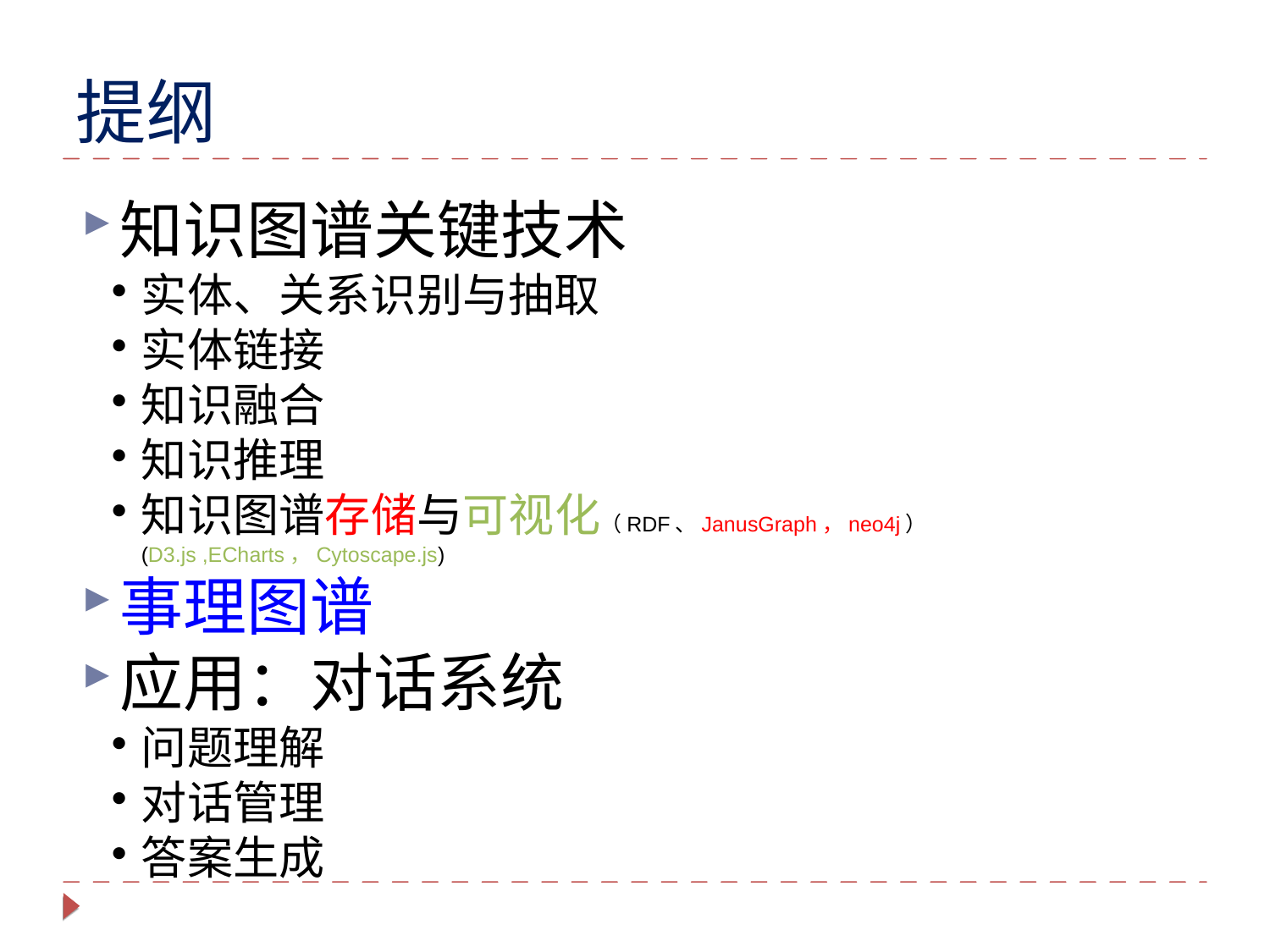

提纲
知识图谱关键技术
实体、关系识别与抽取
实体链接
知识融合
知识推理
知识图谱存储与可视化（RDF、JanusGraph，neo4j）(D3.js ,ECharts，Cytoscape.js)
事理图谱
应用：对话系统
问题理解
对话管理
答案生成